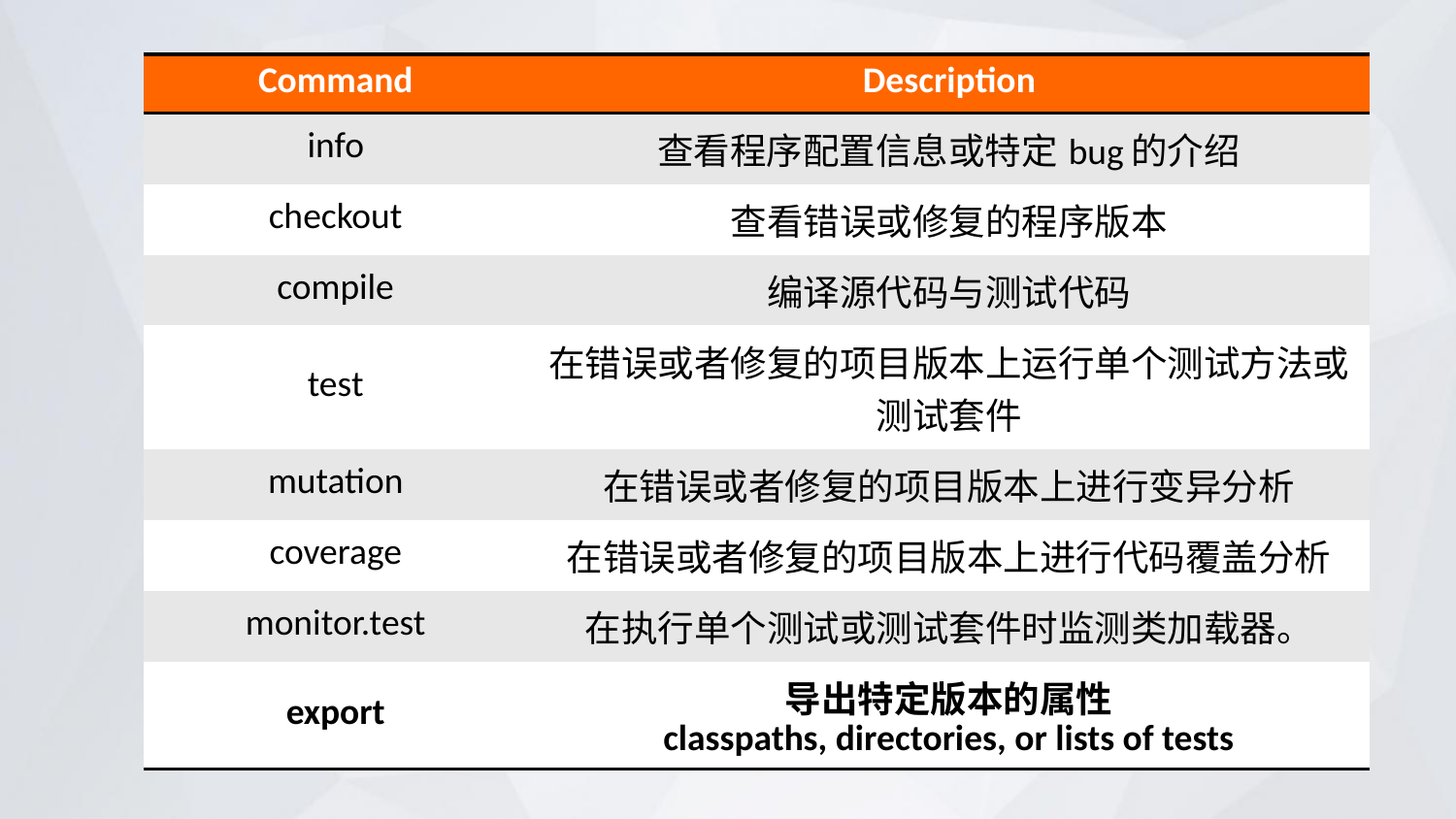

| Command | Description |
| --- | --- |
| info | 查看程序配置信息或特定bug的介绍 |
| checkout | 查看错误或修复的程序版本 |
| compile | 编译源代码与测试代码 |
| test | 在错误或者修复的项目版本上运行单个测试方法或测试套件 |
| mutation | 在错误或者修复的项目版本上进行变异分析 |
| coverage | 在错误或者修复的项目版本上进行代码覆盖分析 |
| monitor.test | 在执行单个测试或测试套件时监测类加载器。 |
| export | 导出特定版本的属性 classpaths, directories, or lists of tests |